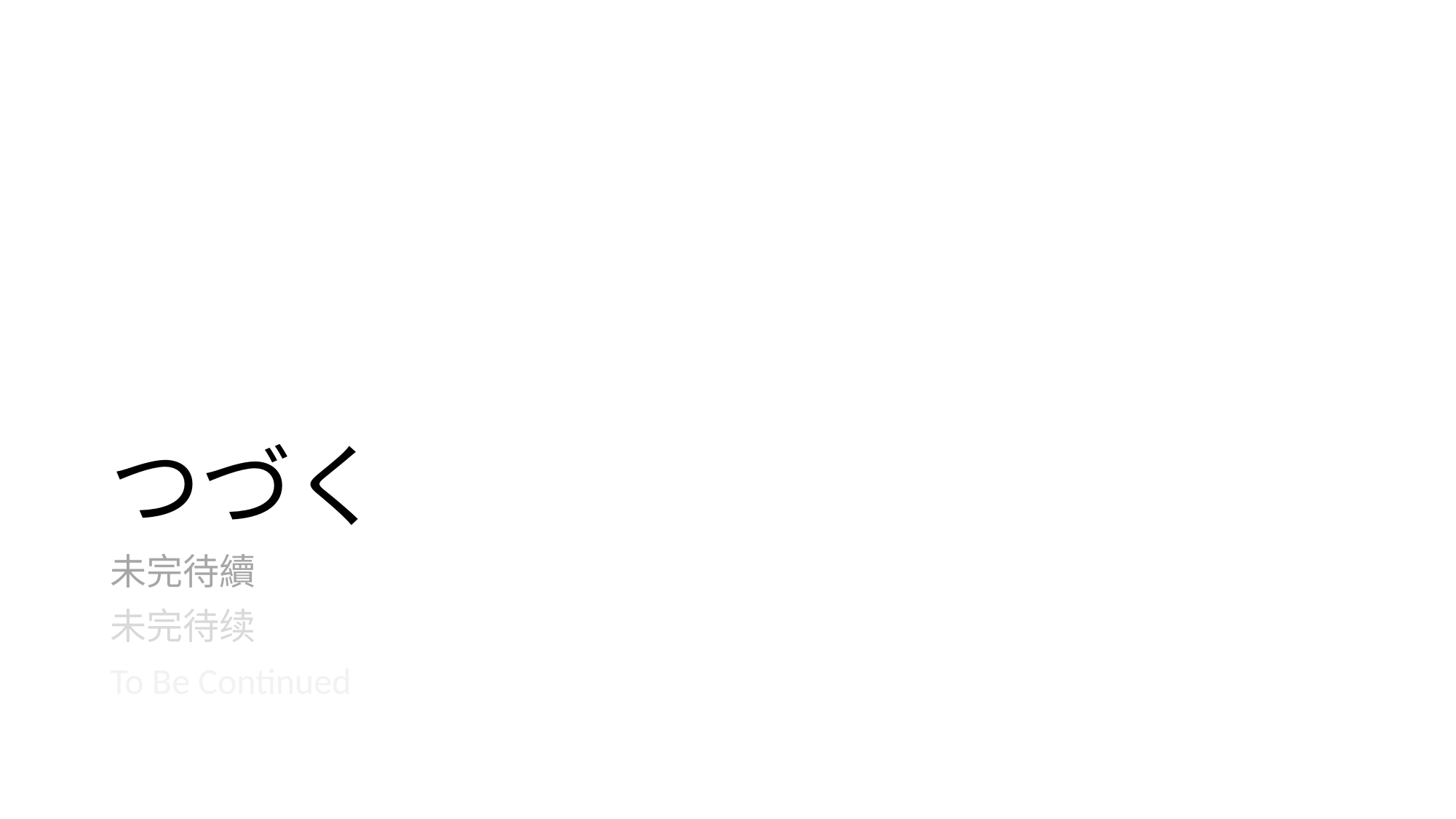

# つづく
未完待續
未完待续
To Be Continued